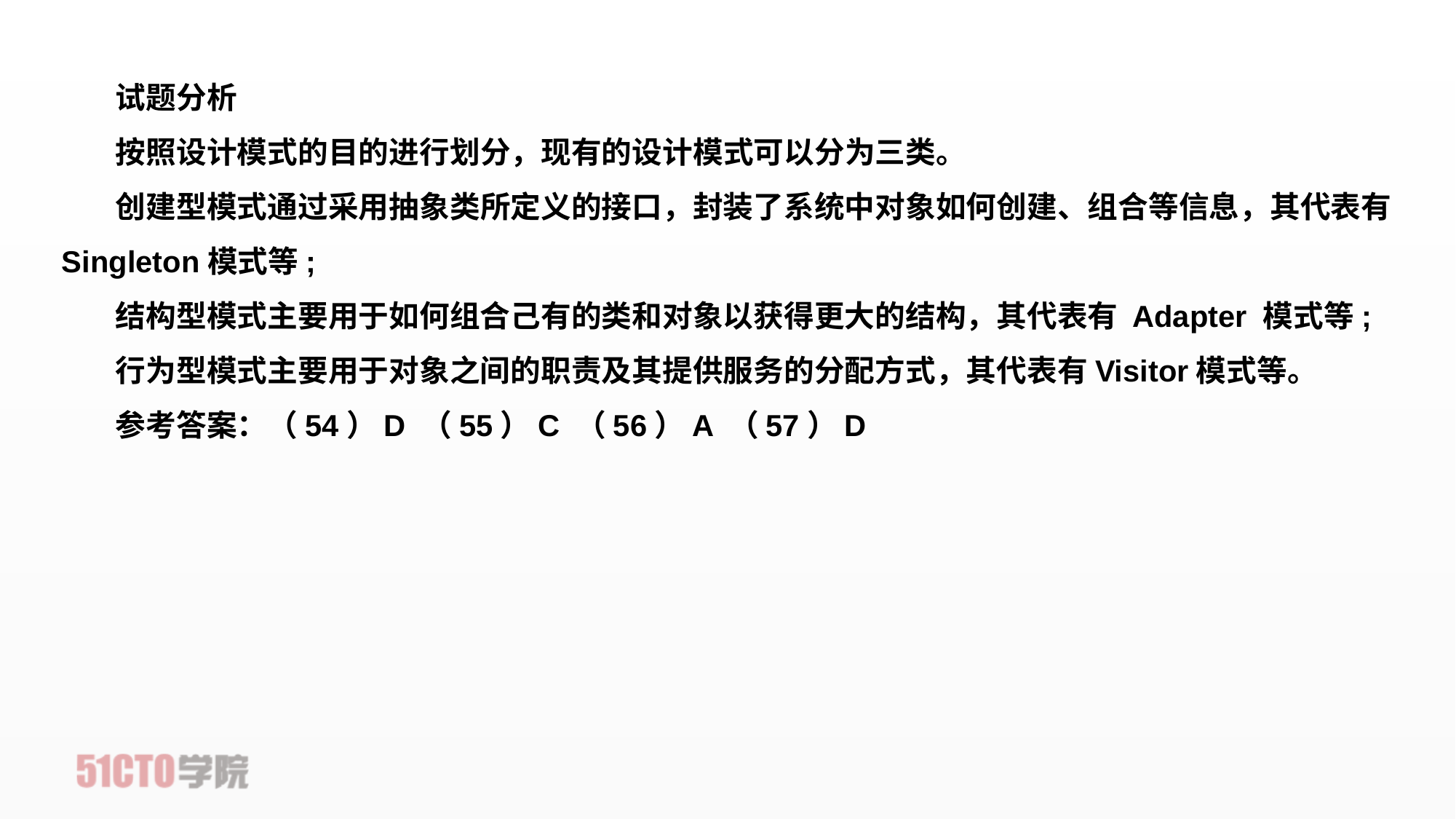

试题分析
按照设计模式的目的进行划分，现有的设计模式可以分为三类。
创建型模式通过采用抽象类所定义的接口，封装了系统中对象如何创建、组合等信息，其代表有Singleton模式等;
结构型模式主要用于如何组合己有的类和对象以获得更大的结构，其代表有 Adapter 模式等;
行为型模式主要用于对象之间的职责及其提供服务的分配方式，其代表有Visitor模式等。
参考答案：（54）D （55）C （56）A （57）D